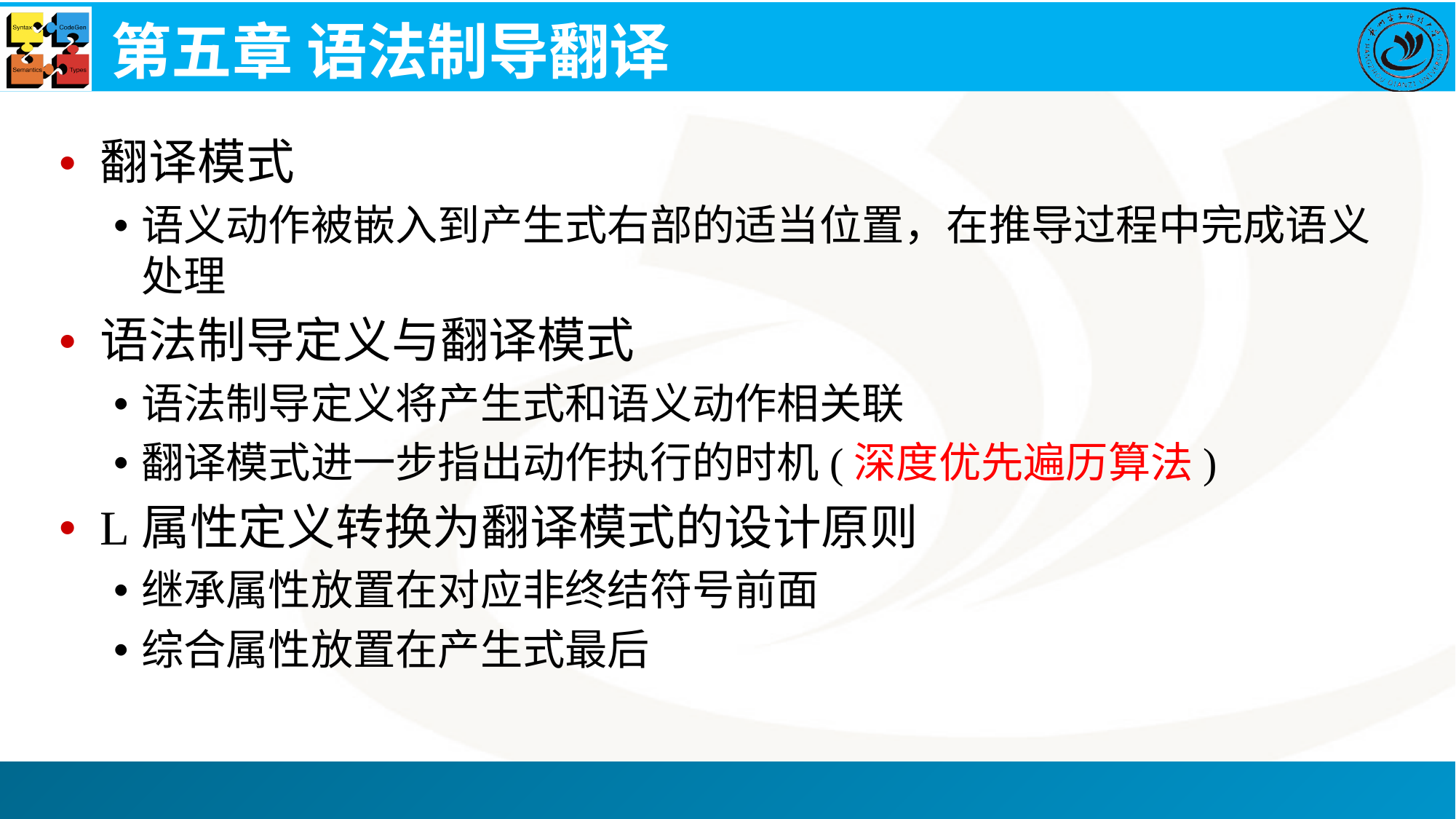

# 第五章 语法制导翻译
翻译模式
语义动作被嵌入到产生式右部的适当位置，在推导过程中完成语义处理
语法制导定义与翻译模式
语法制导定义将产生式和语义动作相关联
翻译模式进一步指出动作执行的时机(深度优先遍历算法)
L属性定义转换为翻译模式的设计原则
继承属性放置在对应非终结符号前面
综合属性放置在产生式最后

34